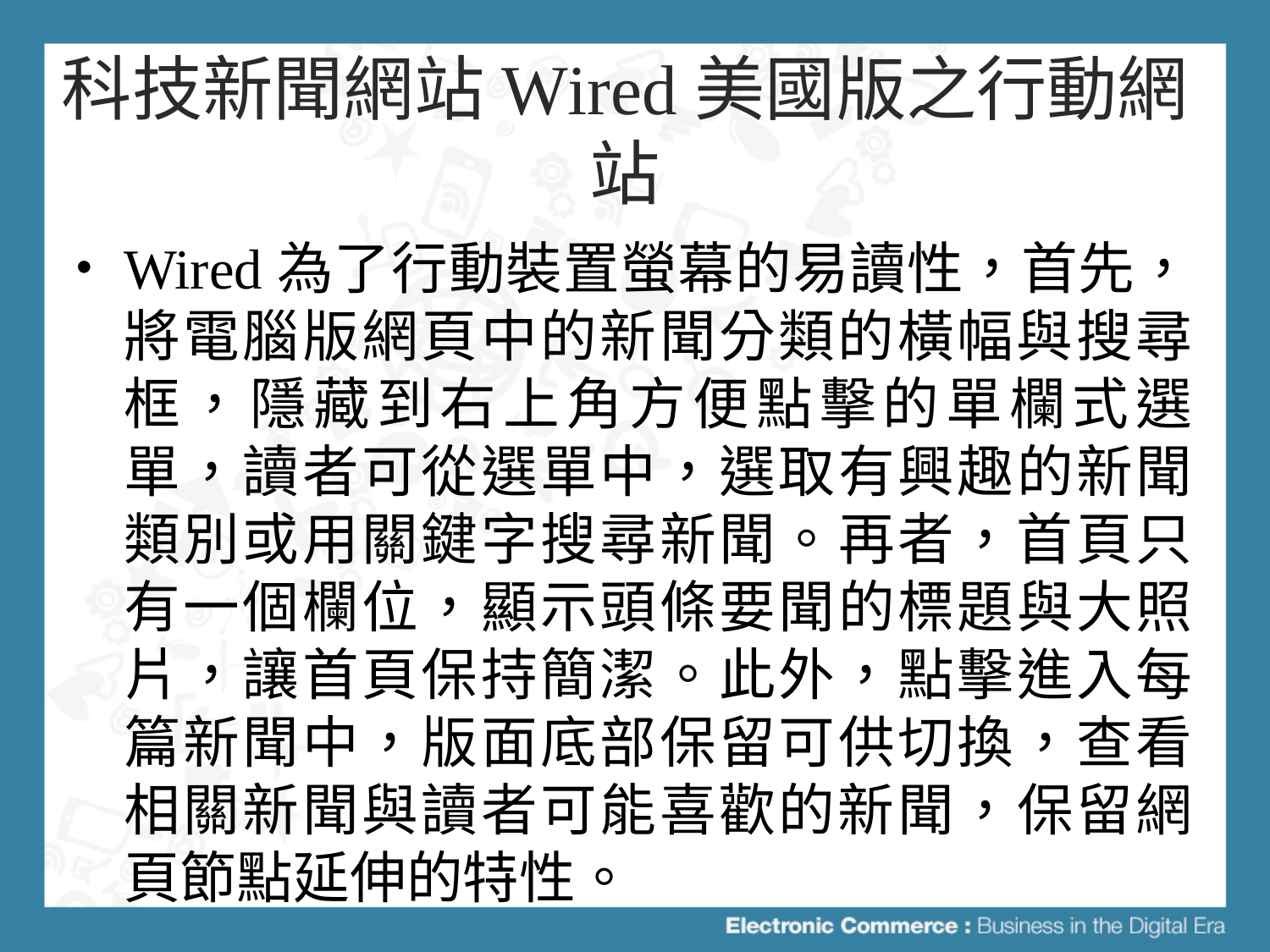

# 科技新聞網站Wired美國版之行動網站
Wired為了行動裝置螢幕的易讀性，首先，將電腦版網頁中的新聞分類的橫幅與搜尋框，隱藏到右上角方便點擊的單欄式選單，讀者可從選單中，選取有興趣的新聞類別或用關鍵字搜尋新聞。再者，首頁只有一個欄位，顯示頭條要聞的標題與大照片，讓首頁保持簡潔。此外，點擊進入每篇新聞中，版面底部保留可供切換，查看相關新聞與讀者可能喜歡的新聞，保留網頁節點延伸的特性。